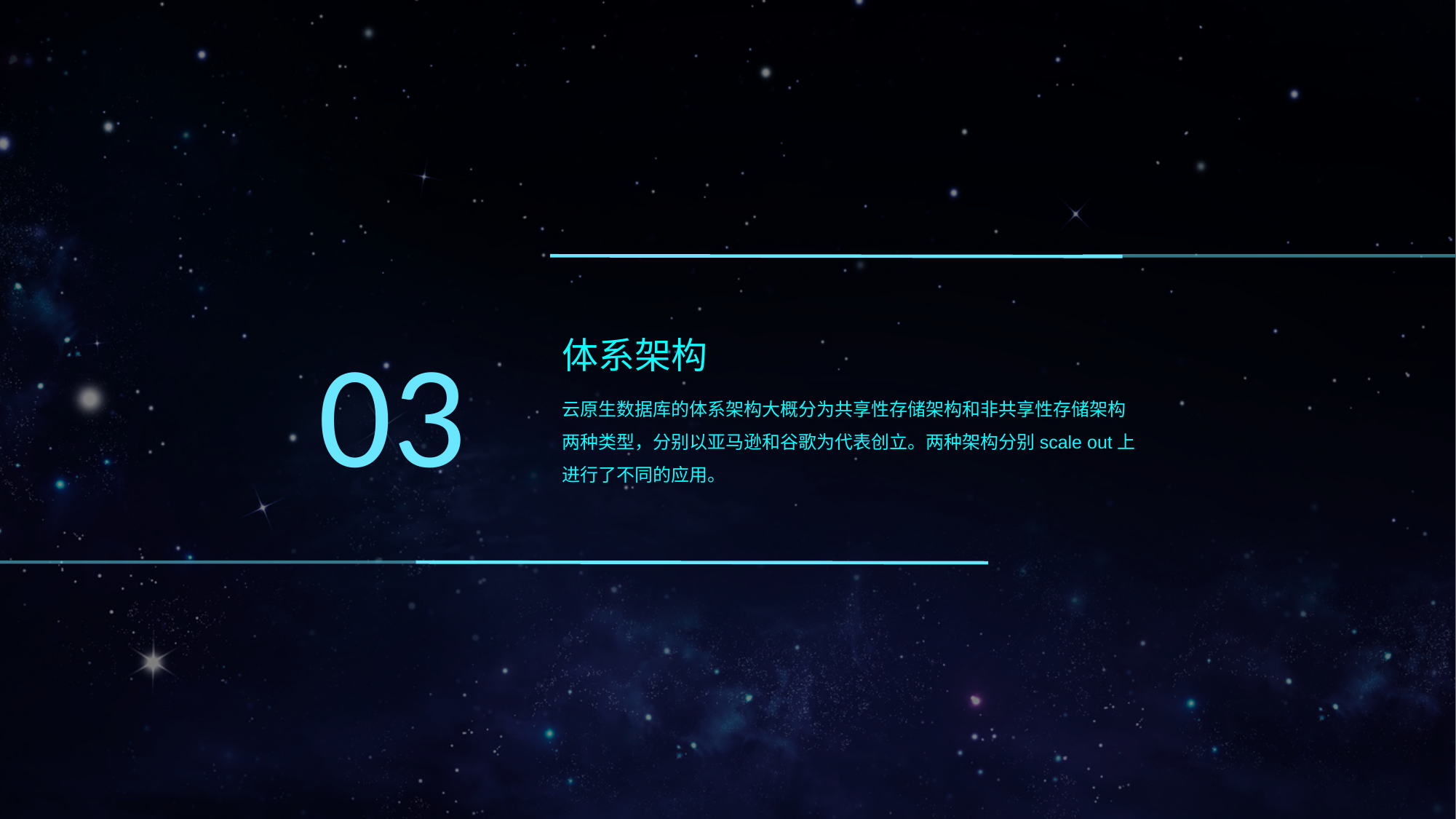

03
体系架构
云原生数据库的体系架构大概分为共享性存储架构和非共享性存储架构两种类型，分别以亚马逊和谷歌为代表创立。两种架构分别scale out上进行了不同的应用。